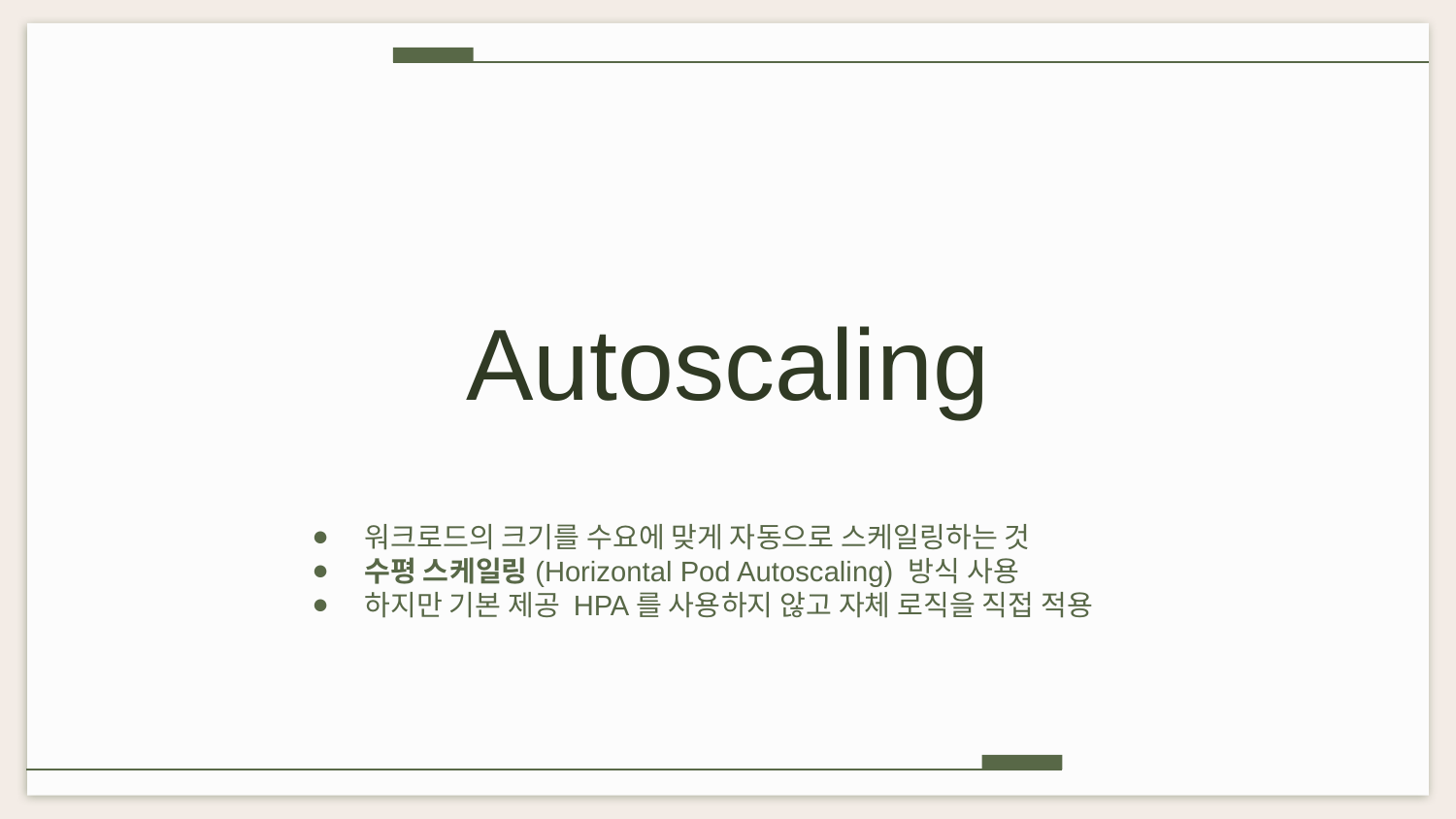

# Autoscaling
워크로드의 크기를 수요에 맞게 자동으로 스케일링하는 것
수평 스케일링(Horizontal Pod Autoscaling) 방식 사용
하지만 기본 제공 HPA를 사용하지 않고 자체 로직을 직접 적용